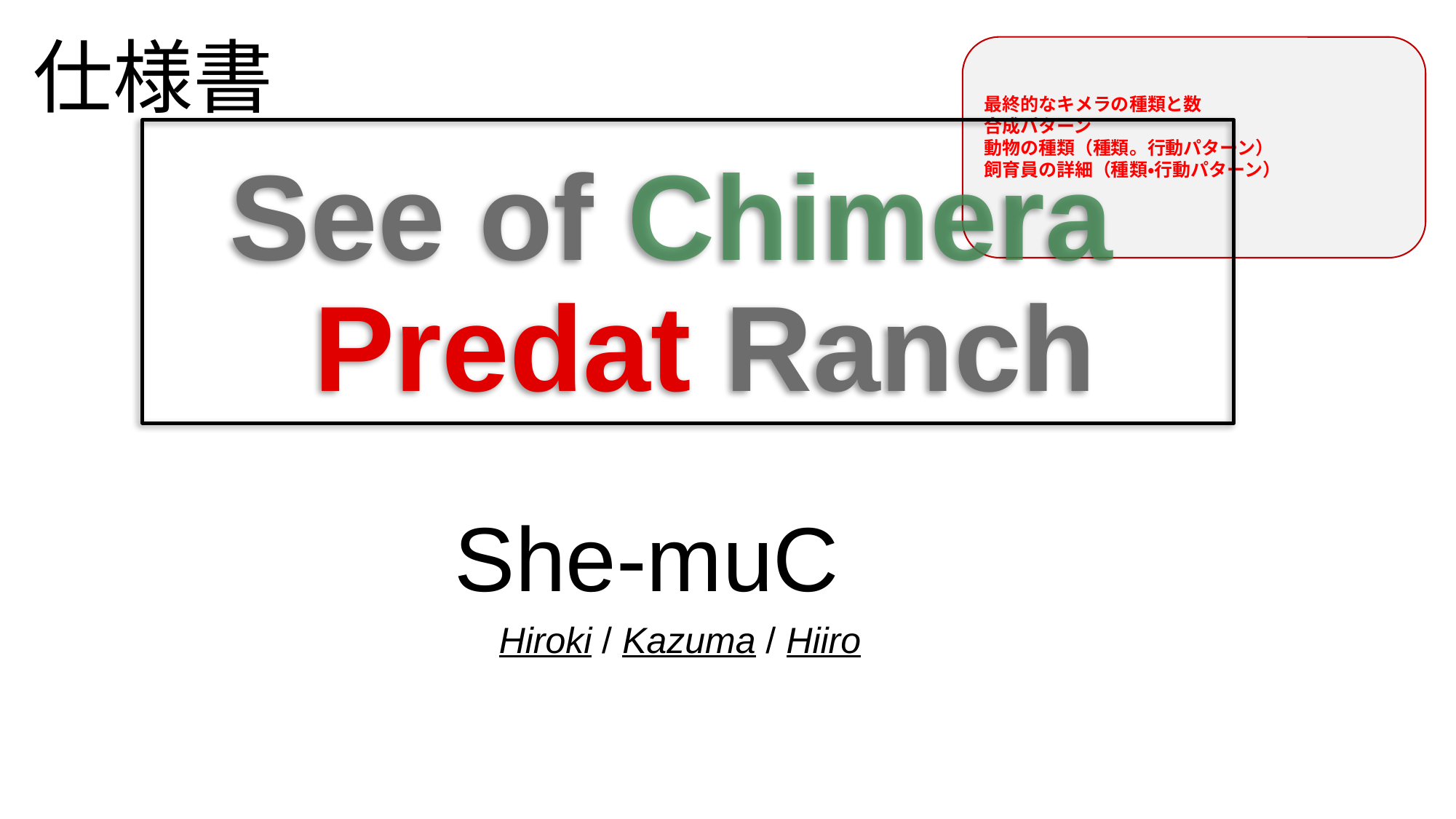

# 仕様書
最終的なキメラの種類と数
合成パターン
動物の種類（種類。行動パターン）
飼育員の詳細（種類・行動パターン）

See of Chimera
 Predat Ranch
She-muC
Hiroki / Kazuma / Hiiro